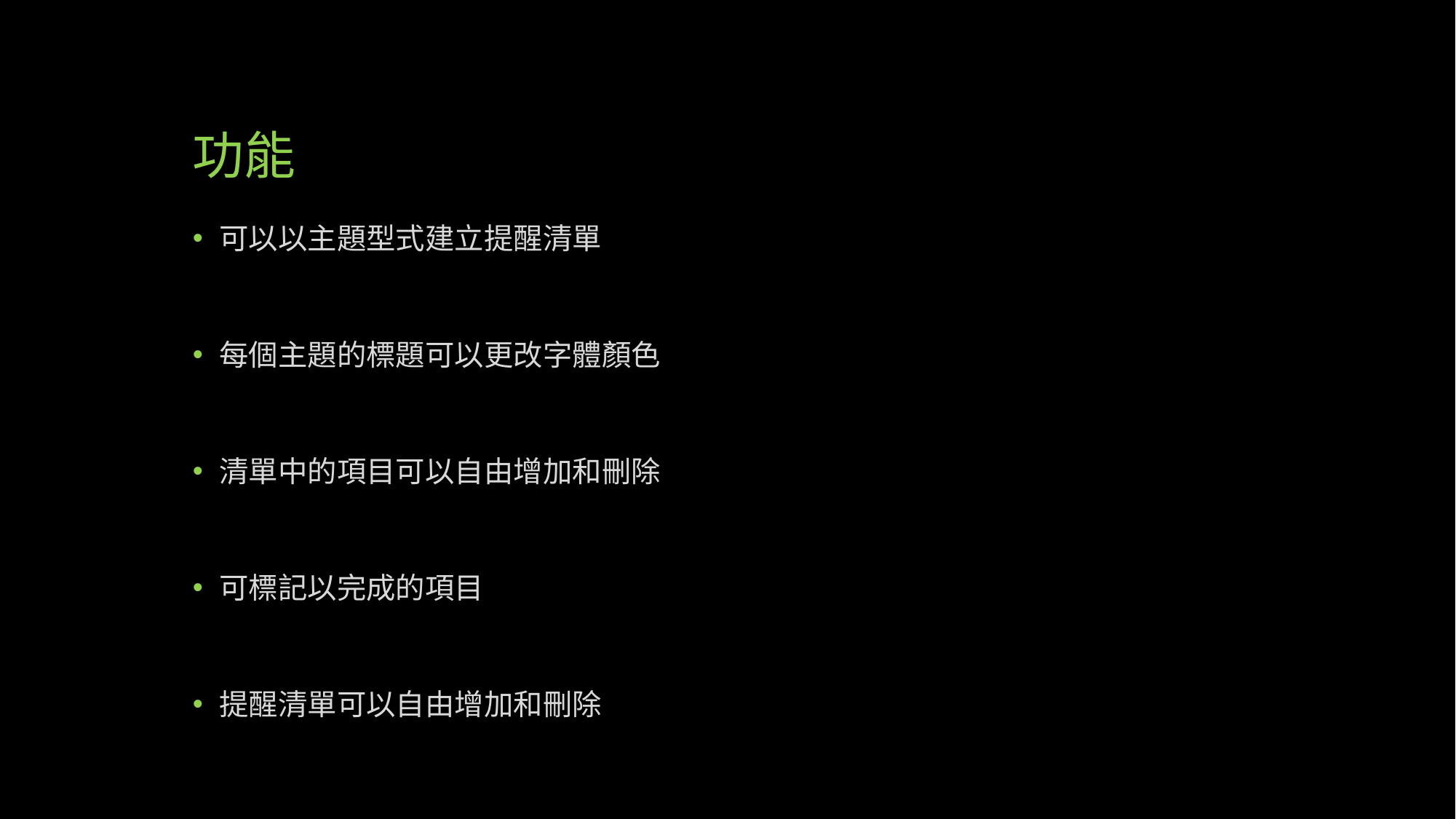

# 功能
可以以主題型式建立提醒清單

每個主題的標題可以更改字體顏色

清單中的項目可以自由增加和刪除

可標記以完成的項目

提醒清單可以自由增加和刪除